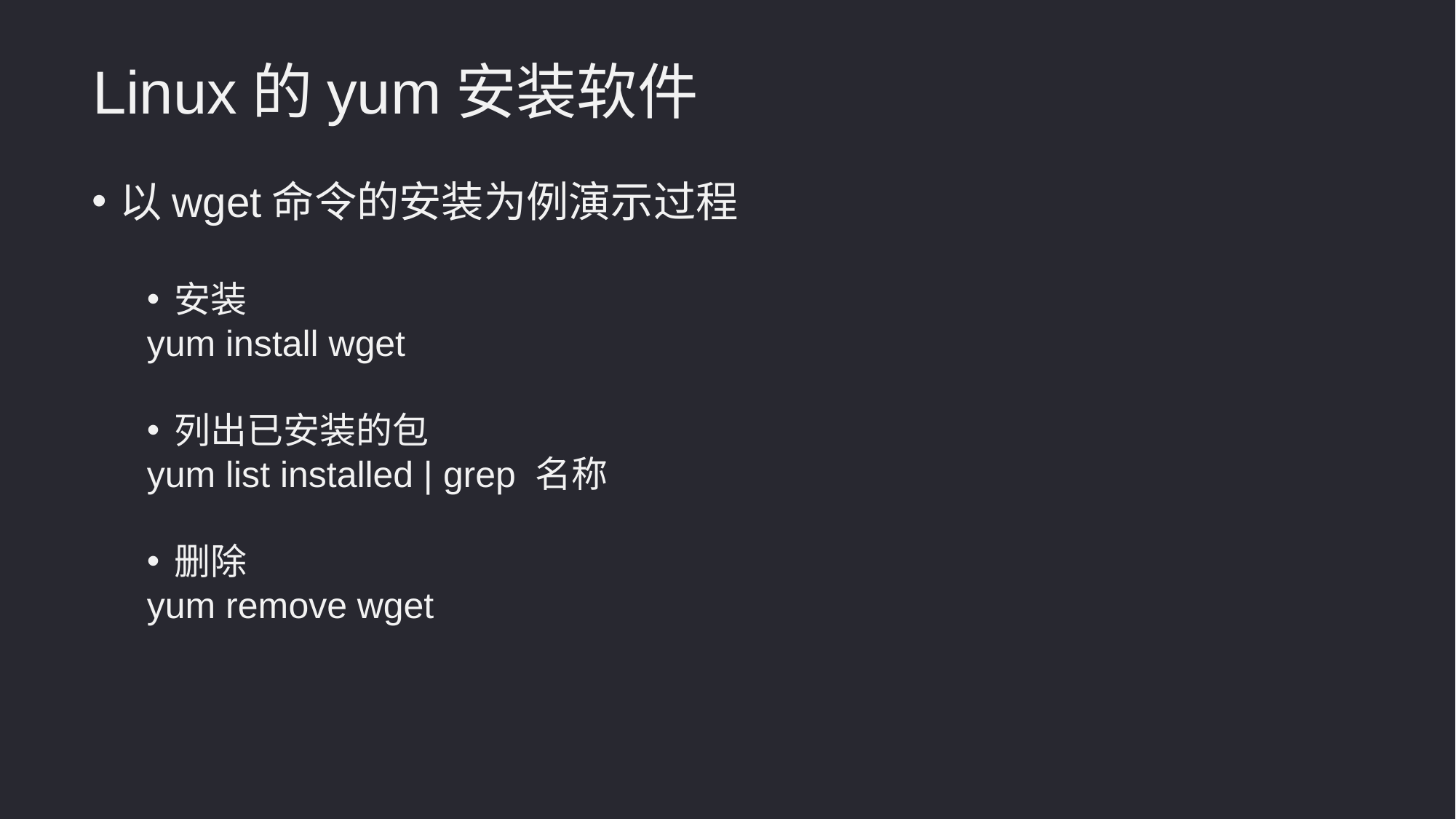

Linux的yum安装软件
以wget命令的安装为例演示过程

安装
yum install wget

列出已安装的包
yum list installed | grep 名称

删除
yum remove wget